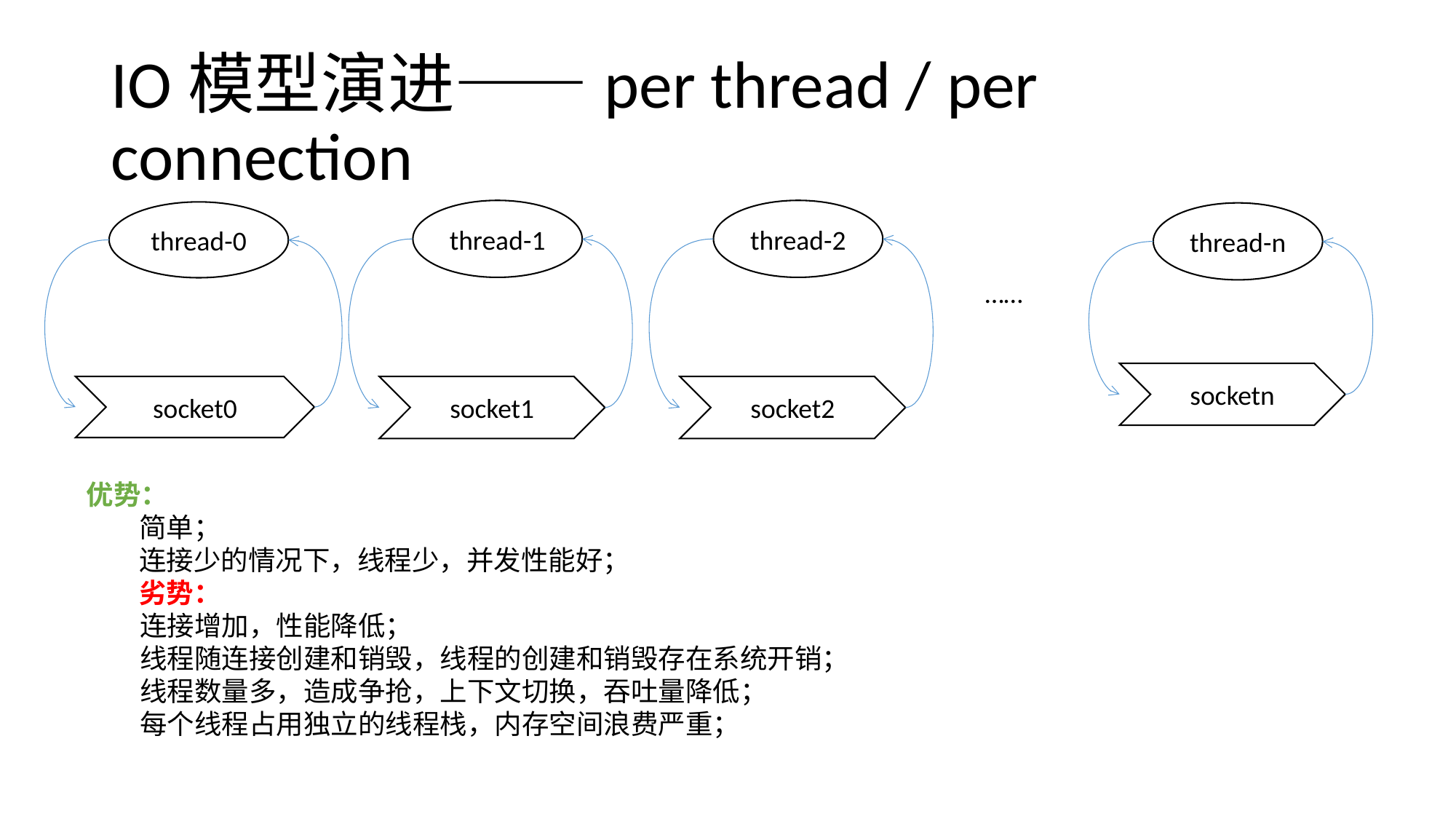

# IO模型演进——per thread / per connection
thread-1
thread-2
thread-0
thread-n
……
socketn
socket0
socket1
socket2
优势：
简单；
连接少的情况下，线程少，并发性能好；
劣势：
连接增加，性能降低；
线程随连接创建和销毁，线程的创建和销毁存在系统开销；
线程数量多，造成争抢，上下文切换，吞吐量降低；
每个线程占用独立的线程栈，内存空间浪费严重；